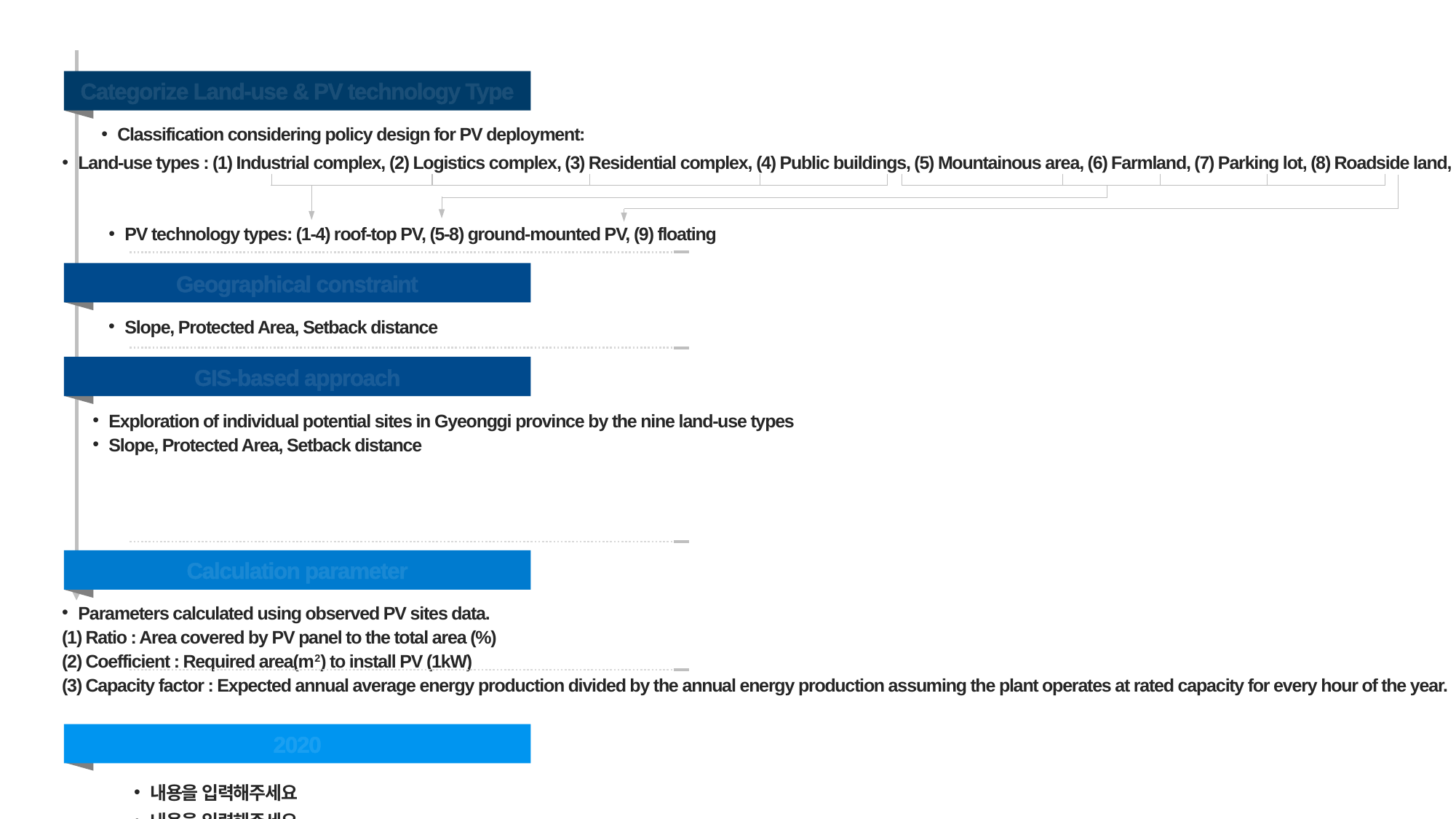

Categorize Land-use & PV technology Type

Classification considering policy design for PV deployment:
Land-use types : (1) Industrial complex, (2) Logistics complex, (3) Residential complex, (4) Public buildings, (5) Mountainous area, (6) Farmland, (7) Parking lot, (8) Roadside land, (9) Water
PV technology types: (1-4) roof-top PV, (5-8) ground-mounted PV, (9) floating

Geographical constraint

Slope, Protected Area, Setback distance

GIS-based approach

Exploration of individual potential sites in Gyeonggi province by the nine land-use types
Slope, Protected Area, Setback distance

Calculation parameter

Parameters calculated using observed PV sites data.
(1) Ratio : Area covered by PV panel to the total area (%)
(2) Coefficient : Required area(m2) to install PV (1kW)
(3) Capacity factor : Expected annual average energy production divided by the annual energy production assuming the plant operates at rated capacity for every hour of the year.

2020

내용을 입력해주세요
내용을 입력해주세요